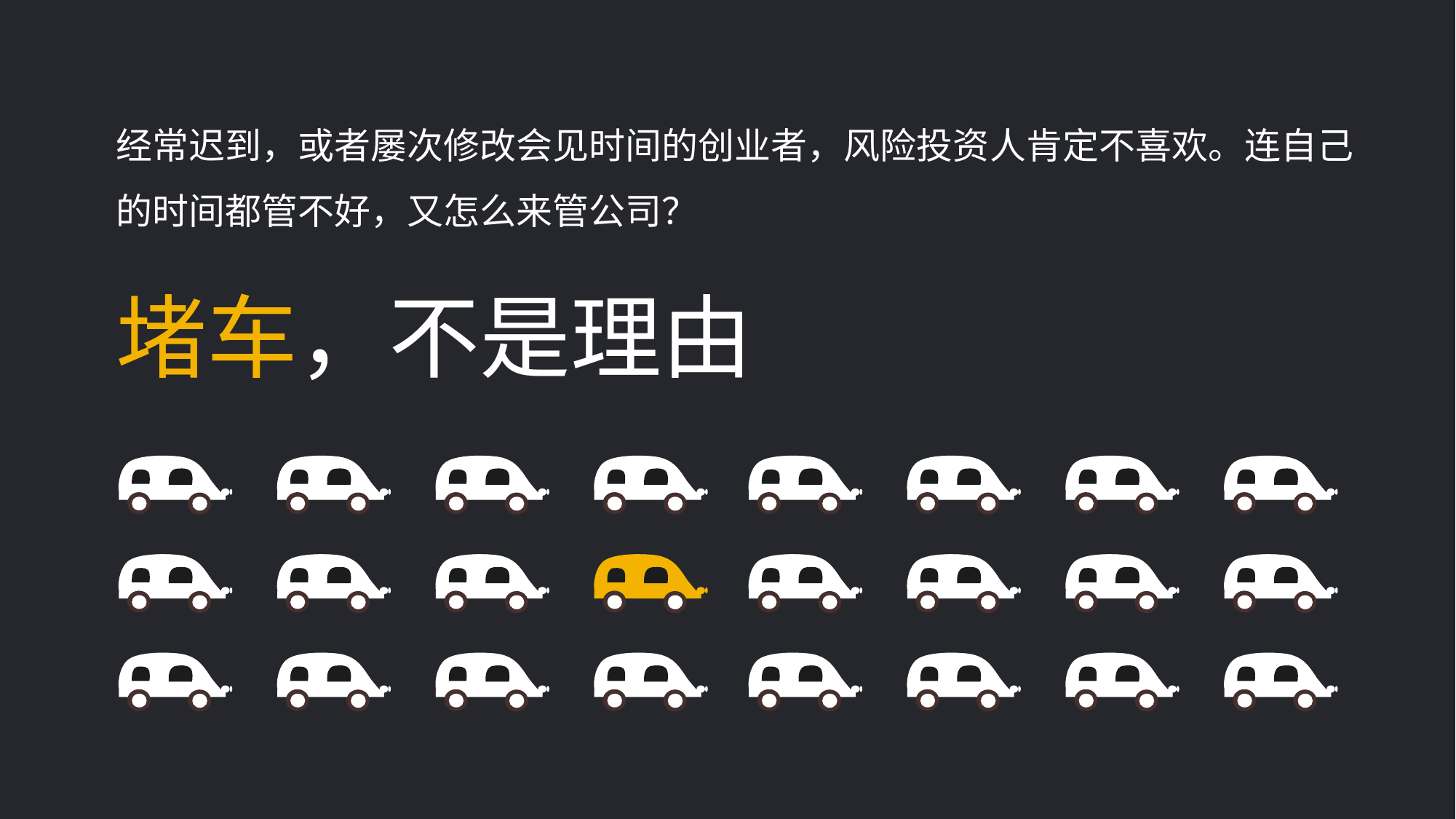

经常迟到，或者屡次修改会见时间的创业者，风险投资人肯定不喜欢。连自己
的时间都管不好，又怎么来管公司？
堵车，不是理由